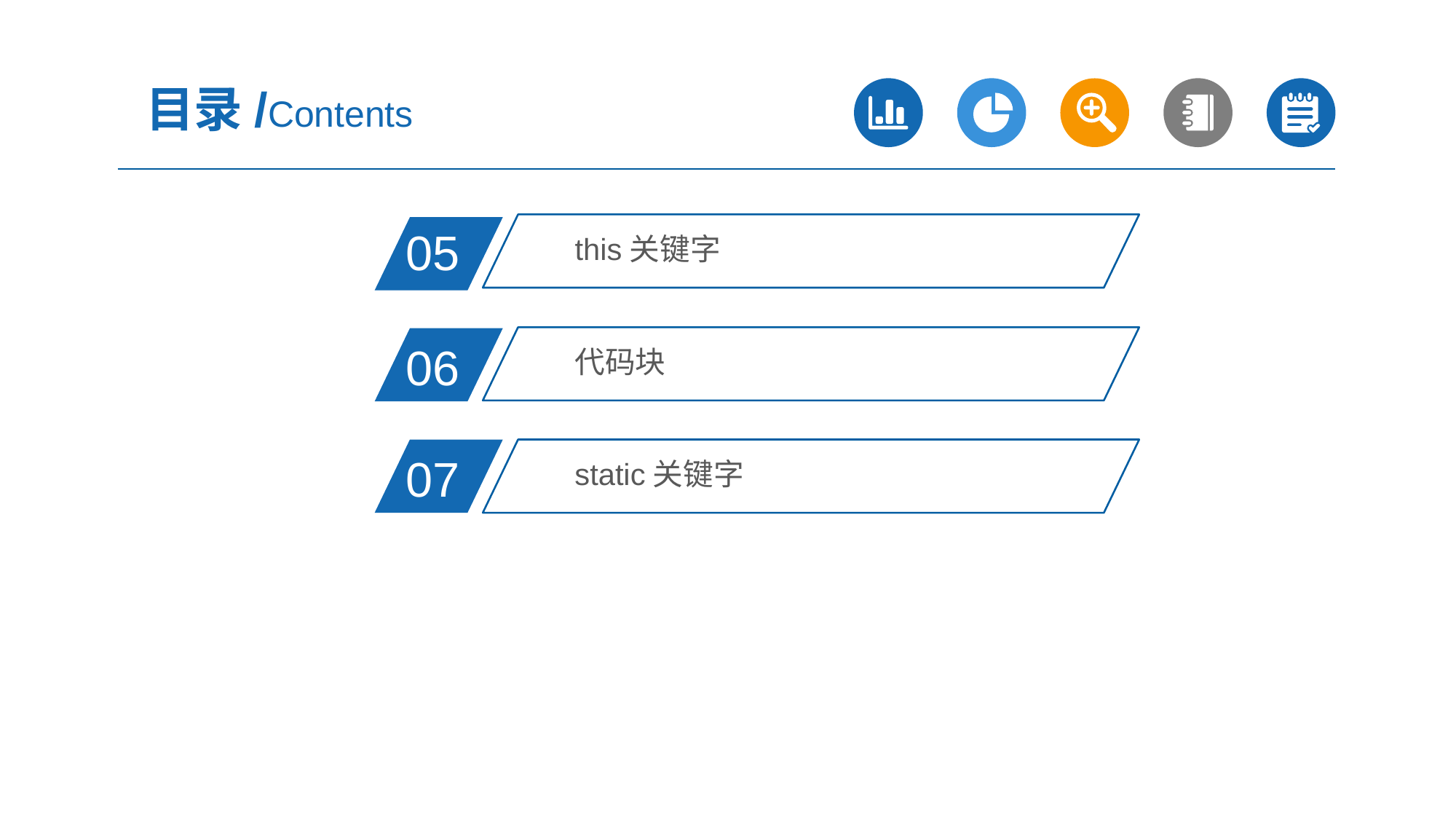

目录/Contents

this关键字
05

代码块

06

07

static关键字